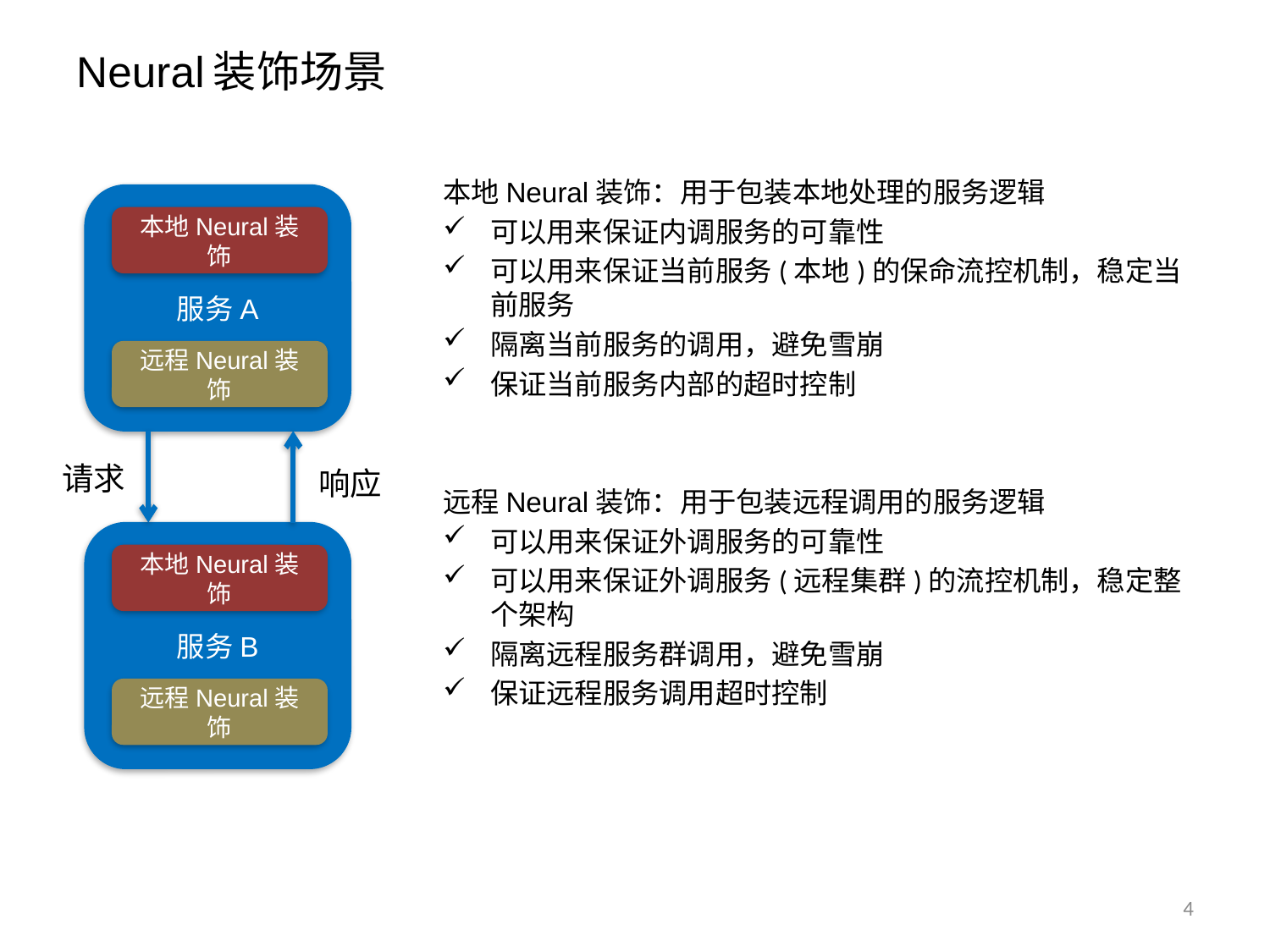

# Neural装饰场景
本地Neural装饰：用于包装本地处理的服务逻辑
可以用来保证内调服务的可靠性
可以用来保证当前服务(本地)的保命流控机制，稳定当前服务
隔离当前服务的调用，避免雪崩
保证当前服务内部的超时控制

远程Neural装饰：用于包装远程调用的服务逻辑
可以用来保证外调服务的可靠性
可以用来保证外调服务(远程集群)的流控机制，稳定整个架构
隔离远程服务群调用，避免雪崩
保证远程服务调用超时控制
服务A
本地Neural装饰
远程Neural装饰
请求
响应
服务B
本地Neural装饰
远程Neural装饰
4